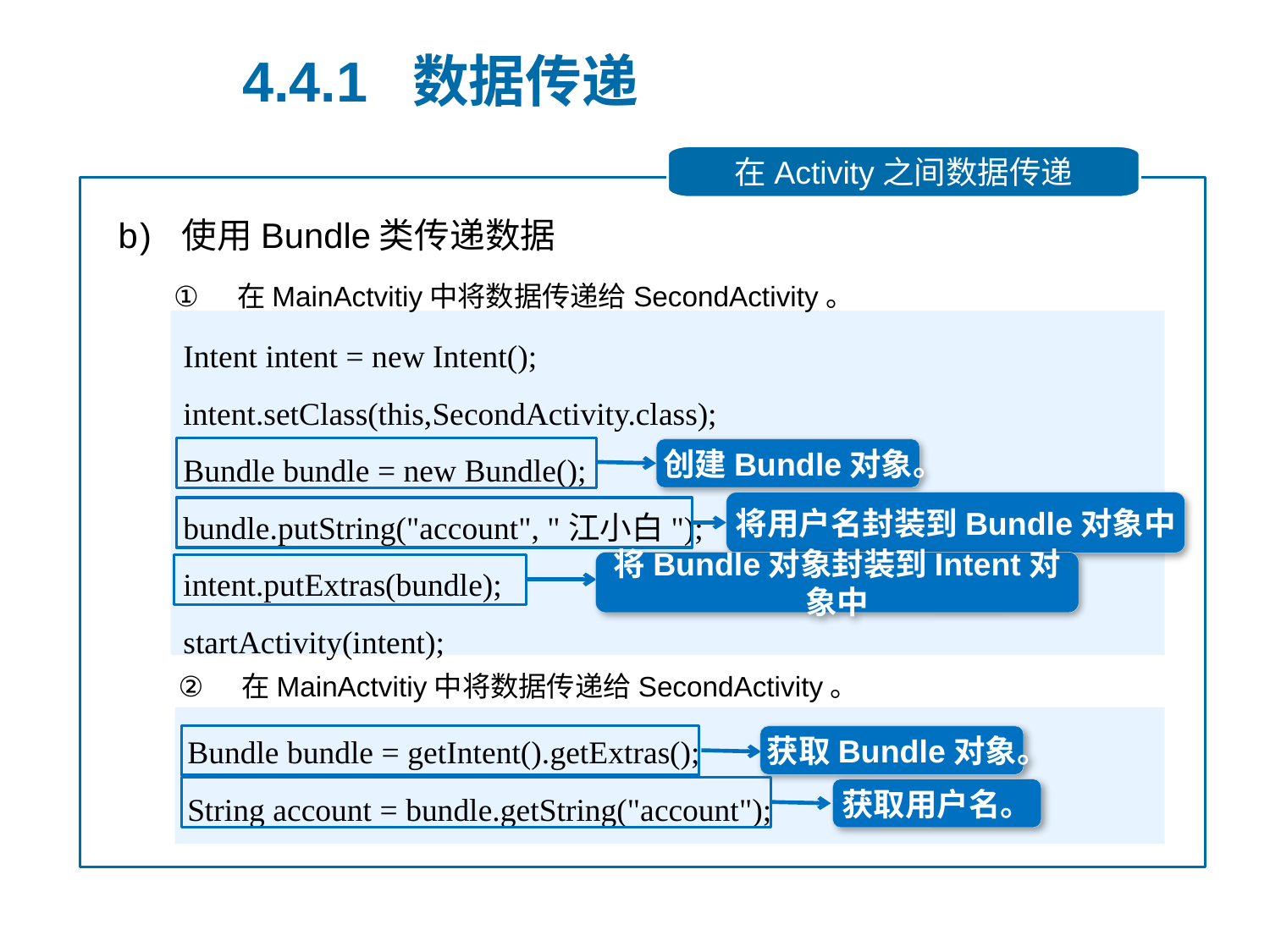

4.4.1  数据传递
在Activity之间数据传递

使用Bundle类传递数据
在MainActvitiy中将数据传递给SecondActivity。
Intent intent = new Intent();
intent.setClass(this,SecondActivity.class);
Bundle bundle = new Bundle();
bundle.putString("account", "江小白");
intent.putExtras(bundle);
startActivity(intent);

创建Bundle对象。
将用户名封装到Bundle对象中

将Bundle对象封装到Intent对象中

在MainActvitiy中将数据传递给SecondActivity。
Bundle bundle = getIntent().getExtras();
String account = bundle.getString("account");

获取Bundle对象。

获取用户名。